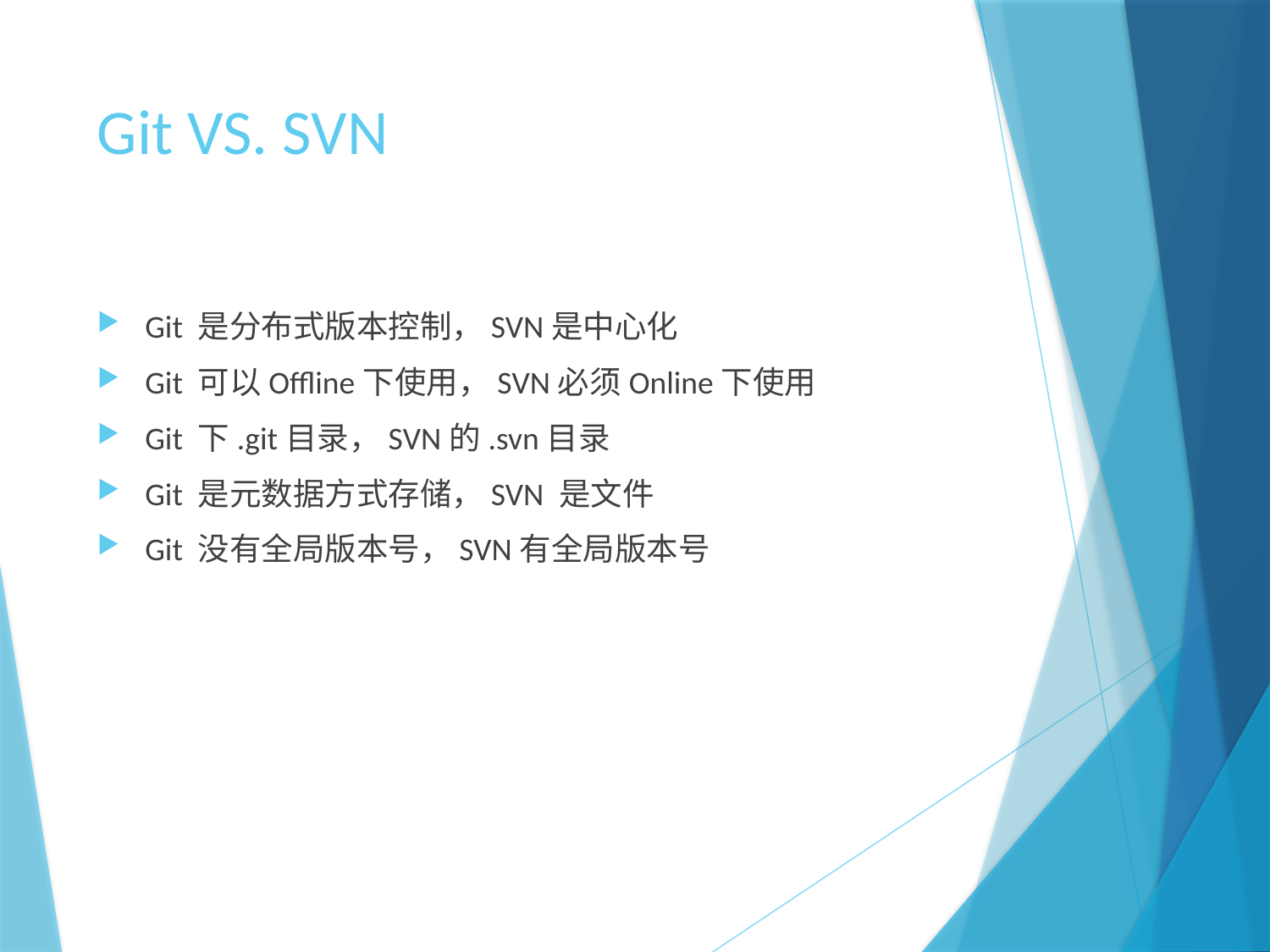

# Git VS. SVN
Git 是分布式版本控制，SVN是中心化
Git 可以Offline下使用，SVN必须Online下使用
Git 下.git目录，SVN的.svn目录
Git 是元数据方式存储，SVN 是文件
Git 没有全局版本号，SVN有全局版本号